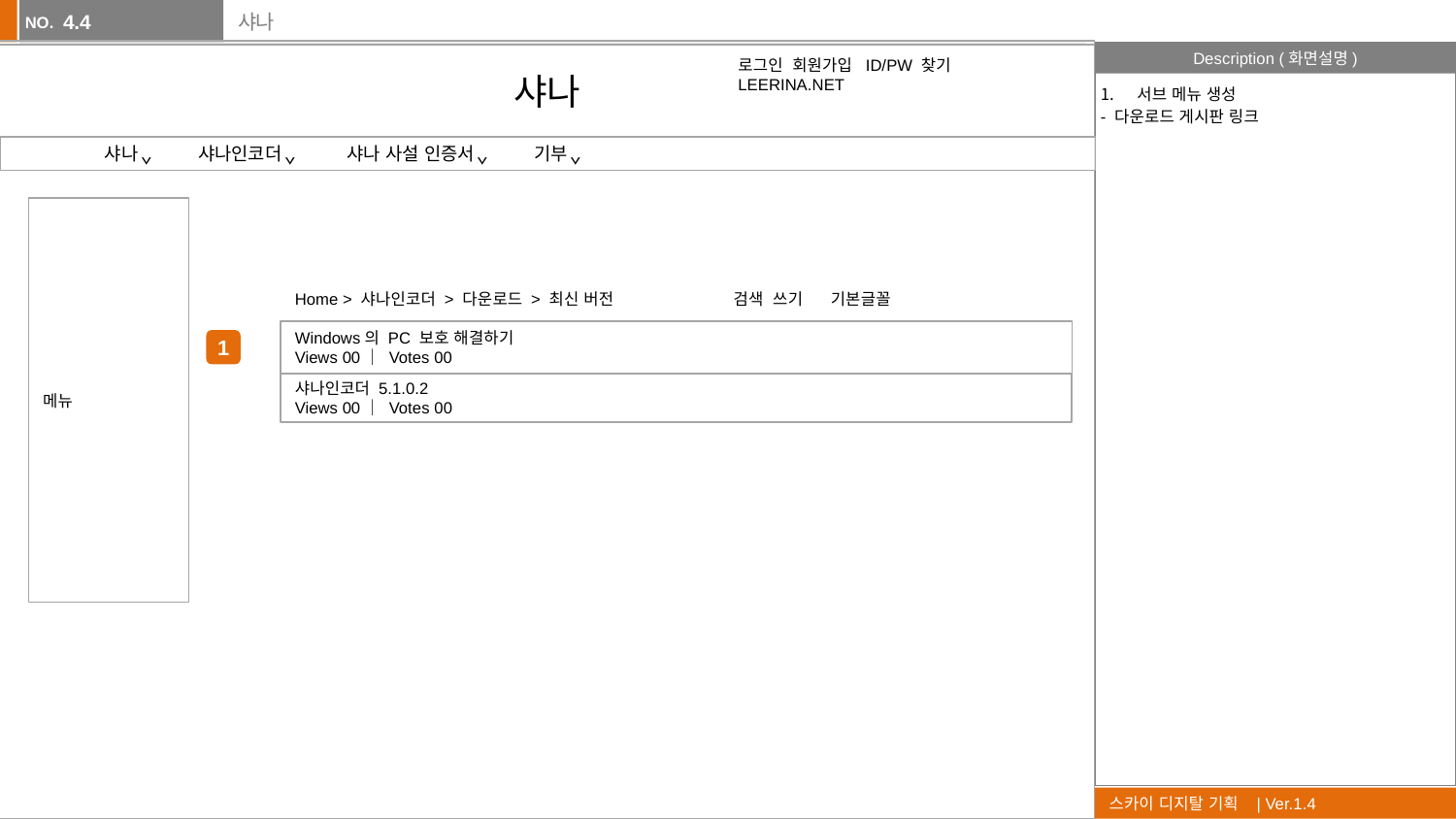

4.4
# 샤나

샤나
로그인  회원가입  ID/PW 찾기  LEERINA.NET
서브 메뉴 생성
- 다운로드 게시판 링크
샤나 ˇ         샤나인코더 ˇ          샤나 사설 인증서 ˇ         기부 ˇ

메뉴
Home > 샤나인코더 > 다운로드 > 최신 버전                          검색  쓰기      기본글꼴
Windows의 PC 보호 해결하기
Views 00｜ Votes 00
1
샤나인코더 5.1.0.2
Views 00｜ Votes 00
공지사항